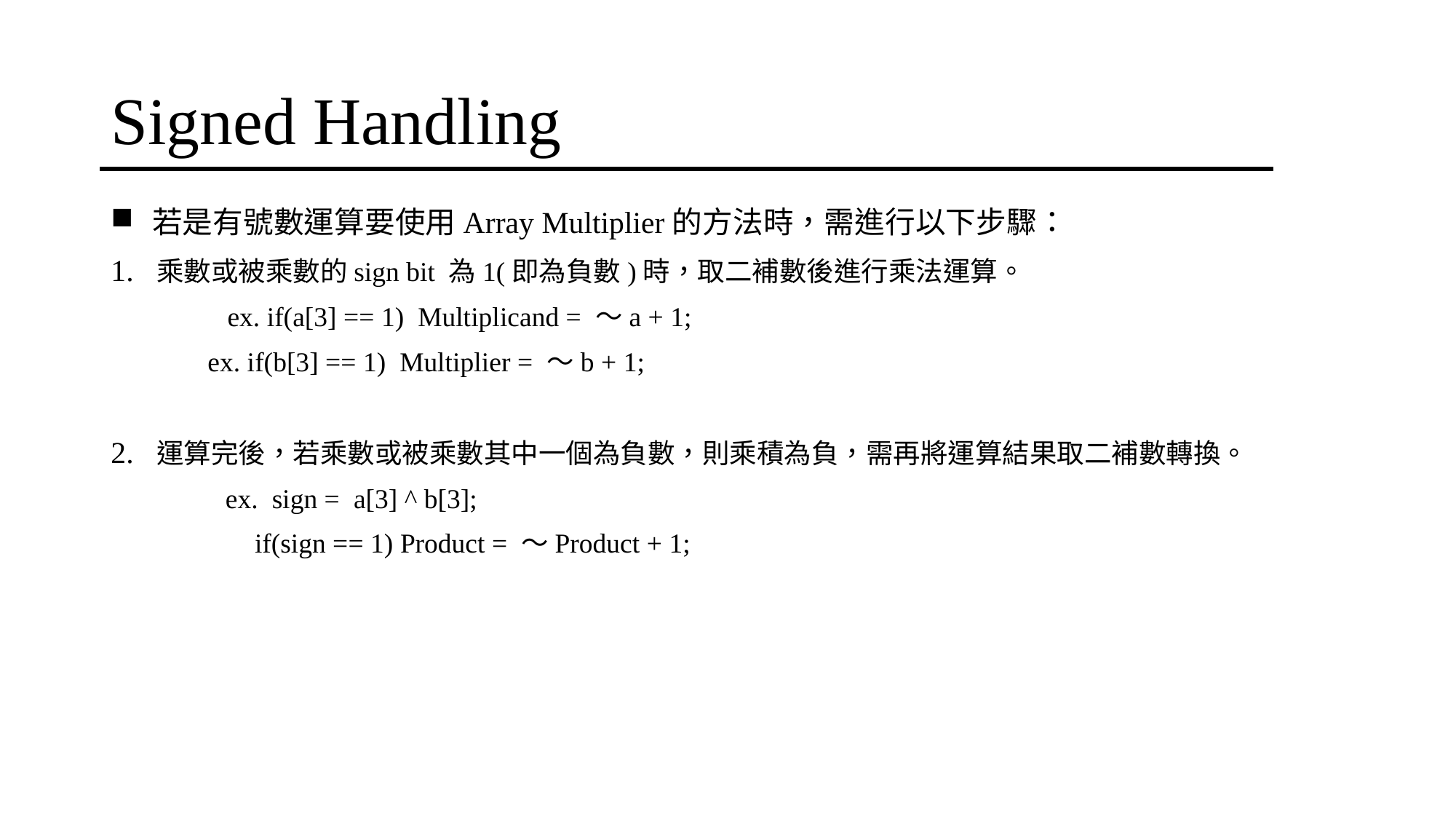

# Signed Handling
 若是有號數運算要使用Array Multiplier的方法時，需進行以下步驟：
1.  乘數或被乘數的sign bit 為1(即為負數)時，取二補數後進行乘法運算。
        ex. if(a[3] == 1)  Multiplicand = ～a + 1;
              ex. if(b[3] == 1)  Multiplier = ～b + 1;

2.  運算完後，若乘數或被乘數其中一個為負數，則乘積為負，需再將運算結果取二補數轉換。
       ex.  sign =  a[3] ^ b[3];
             	     if(sign == 1) Product = ～Product + 1;